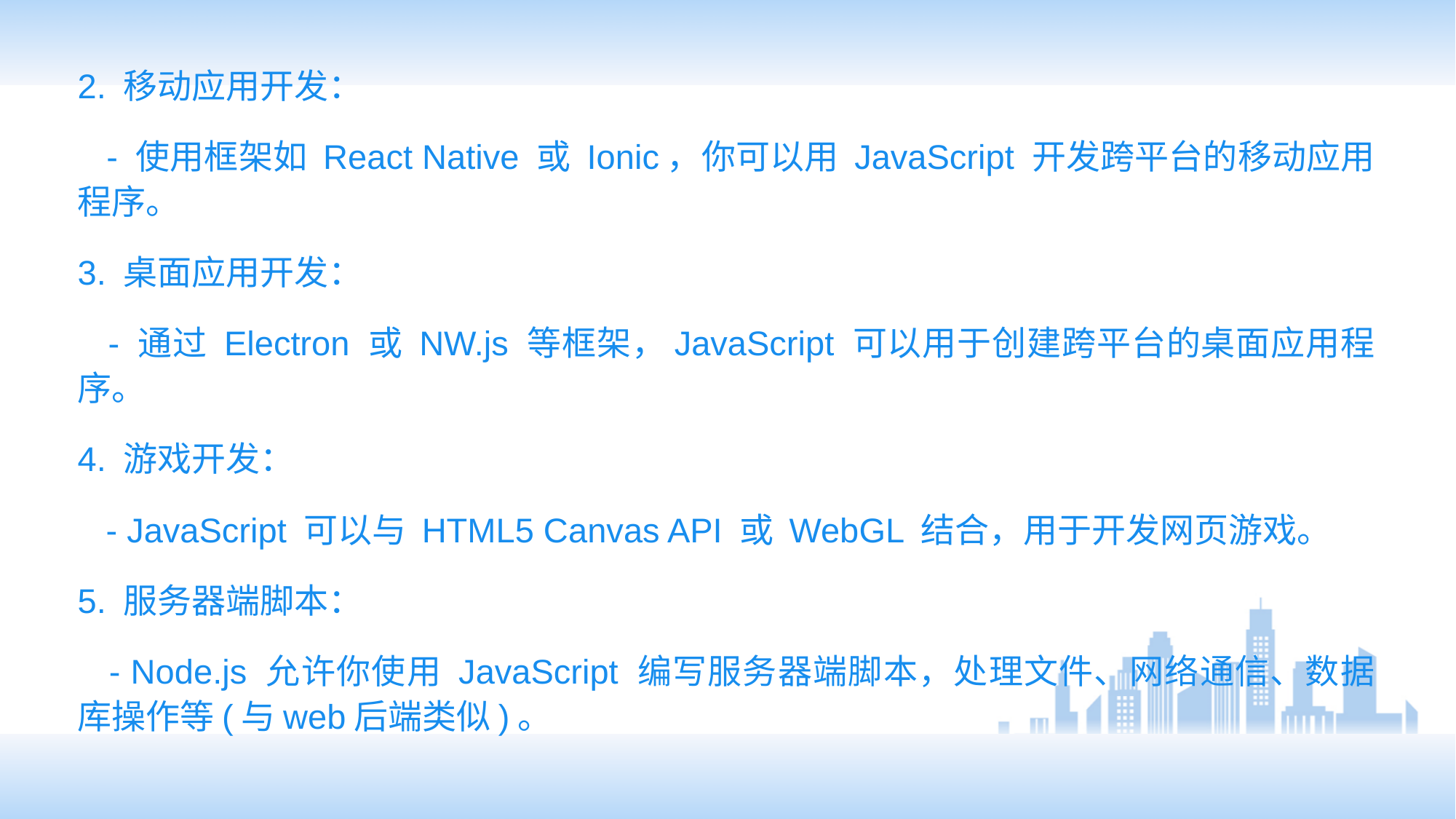

2. 移动应用开发：
   - 使用框架如 React Native 或 Ionic，你可以用 JavaScript 开发跨平台的移动应用程序。
3. 桌面应用开发：
   - 通过 Electron 或 NW.js 等框架，JavaScript 可以用于创建跨平台的桌面应用程序。
4. 游戏开发：
   - JavaScript 可以与 HTML5 Canvas API 或 WebGL 结合，用于开发网页游戏。
5. 服务器端脚本：
   - Node.js 允许你使用 JavaScript 编写服务器端脚本，处理文件、网络通信、数据库操作等(与web后端类似)。